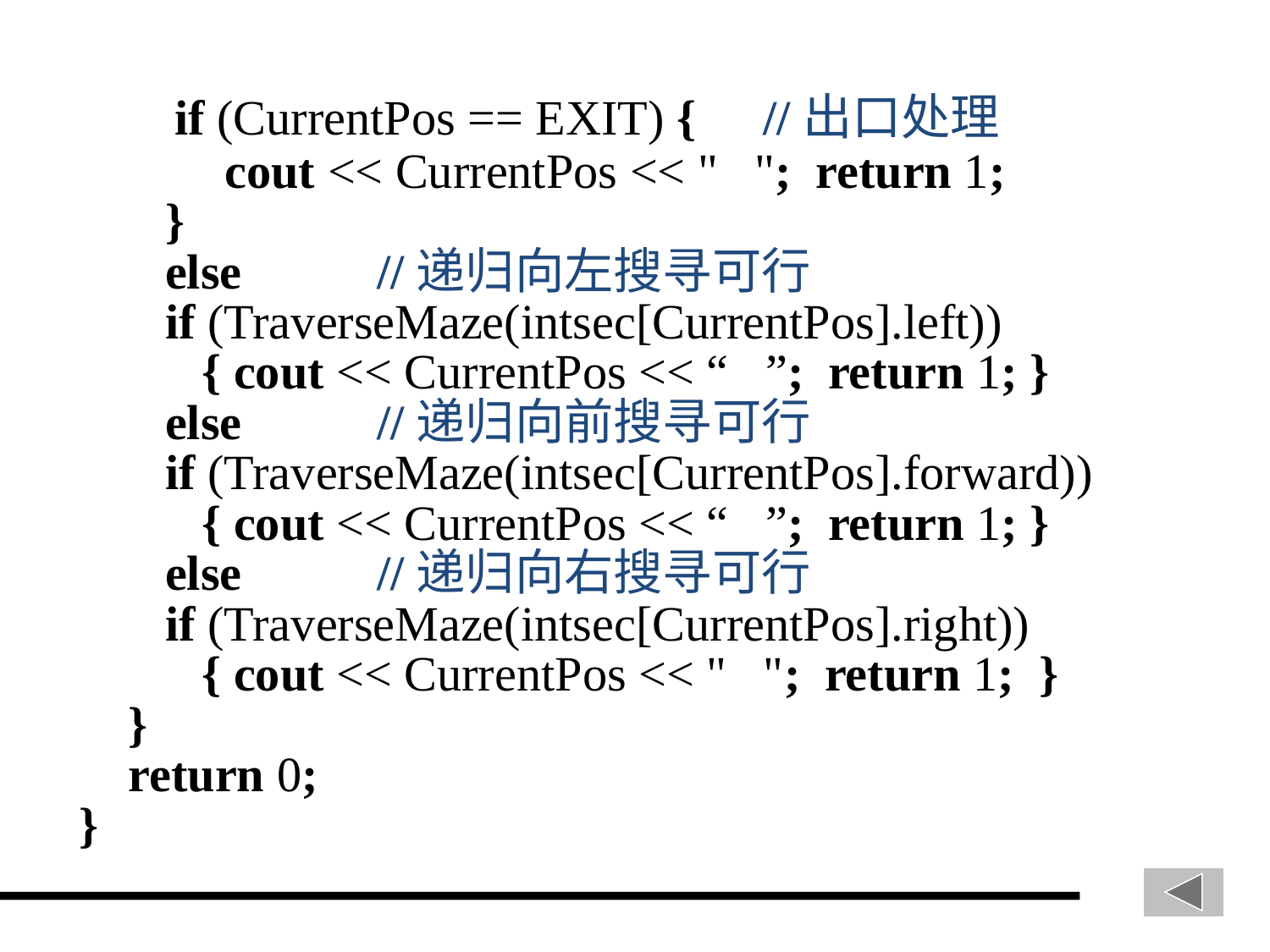

if (CurrentPos == EXIT) {	    //出口处理
            cout << CurrentPos << "   ";  return 1;
       }
       else           //递归向左搜寻可行
       if (TraverseMaze(intsec[CurrentPos].left))
          { cout << CurrentPos << “   ”;  return 1; }
       else           //递归向前搜寻可行
       if (TraverseMaze(intsec[CurrentPos].forward))
          { cout << CurrentPos << “   ”;  return 1; }
       else           //递归向右搜寻可行
       if (TraverseMaze(intsec[CurrentPos].right))
          { cout << CurrentPos << "   ";  return 1;  }
    }
    return 0;
}

99